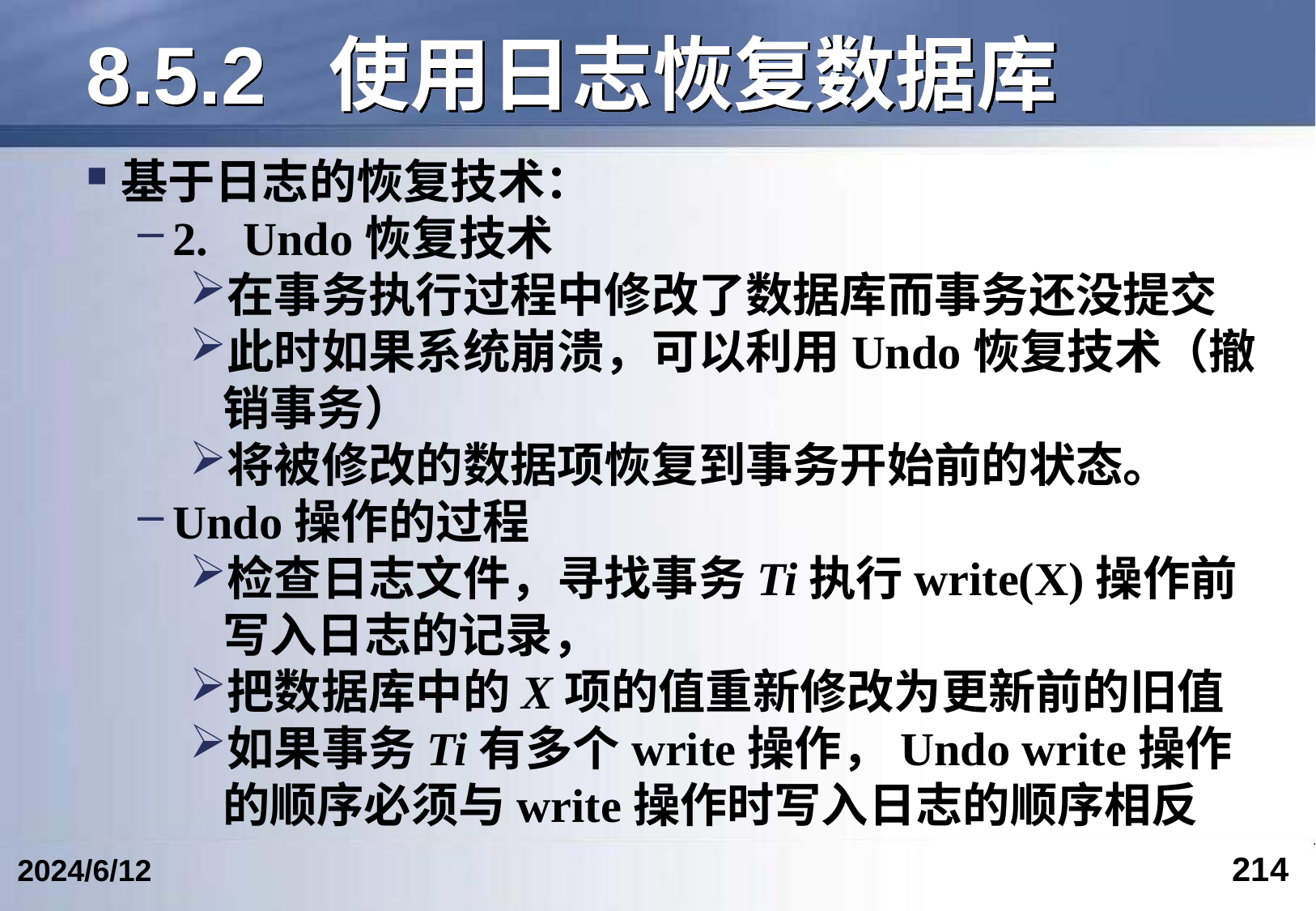

# 8.5.2	使用日志恢复数据库
基于日志的恢复技术：
2.   Undo恢复技术
在事务执行过程中修改了数据库而事务还没提交
此时如果系统崩溃，可以利用Undo恢复技术（撤销事务）
将被修改的数据项恢复到事务开始前的状态。
Undo操作的过程
检查日志文件，寻找事务Ti执行write(X)操作前写入日志的记录，
把数据库中的X项的值重新修改为更新前的旧值
如果事务Ti有多个write操作，Undo write操作的顺序必须与write操作时写入日志的顺序相反
214
2024/6/12